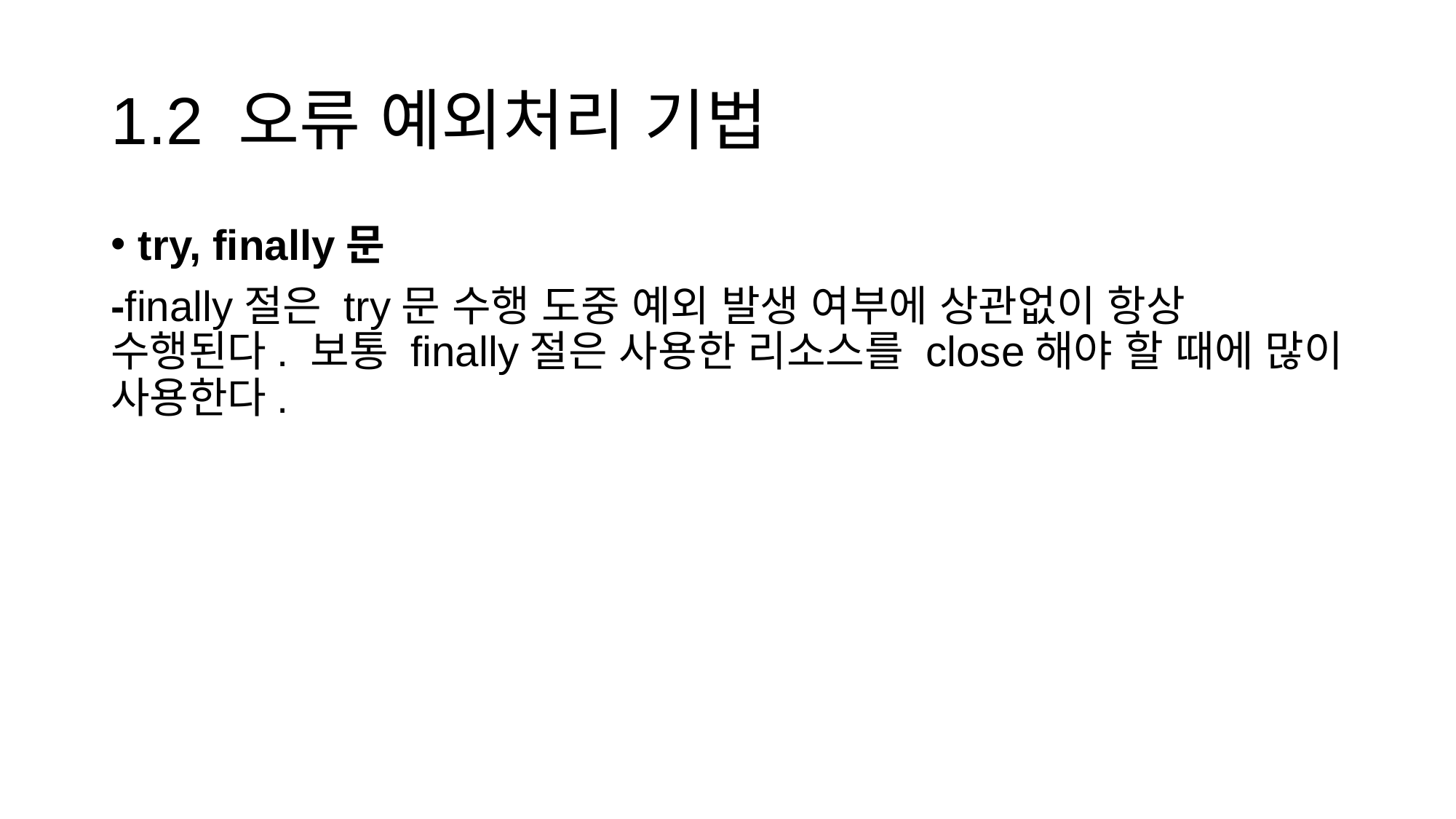

# 1.2 오류 예외처리 기법
try, finally문
-finally절은 try문 수행 도중 예외 발생 여부에 상관없이 항상 수행된다. 보통 finally절은 사용한 리소스를 close해야 할 때에 많이 사용한다.